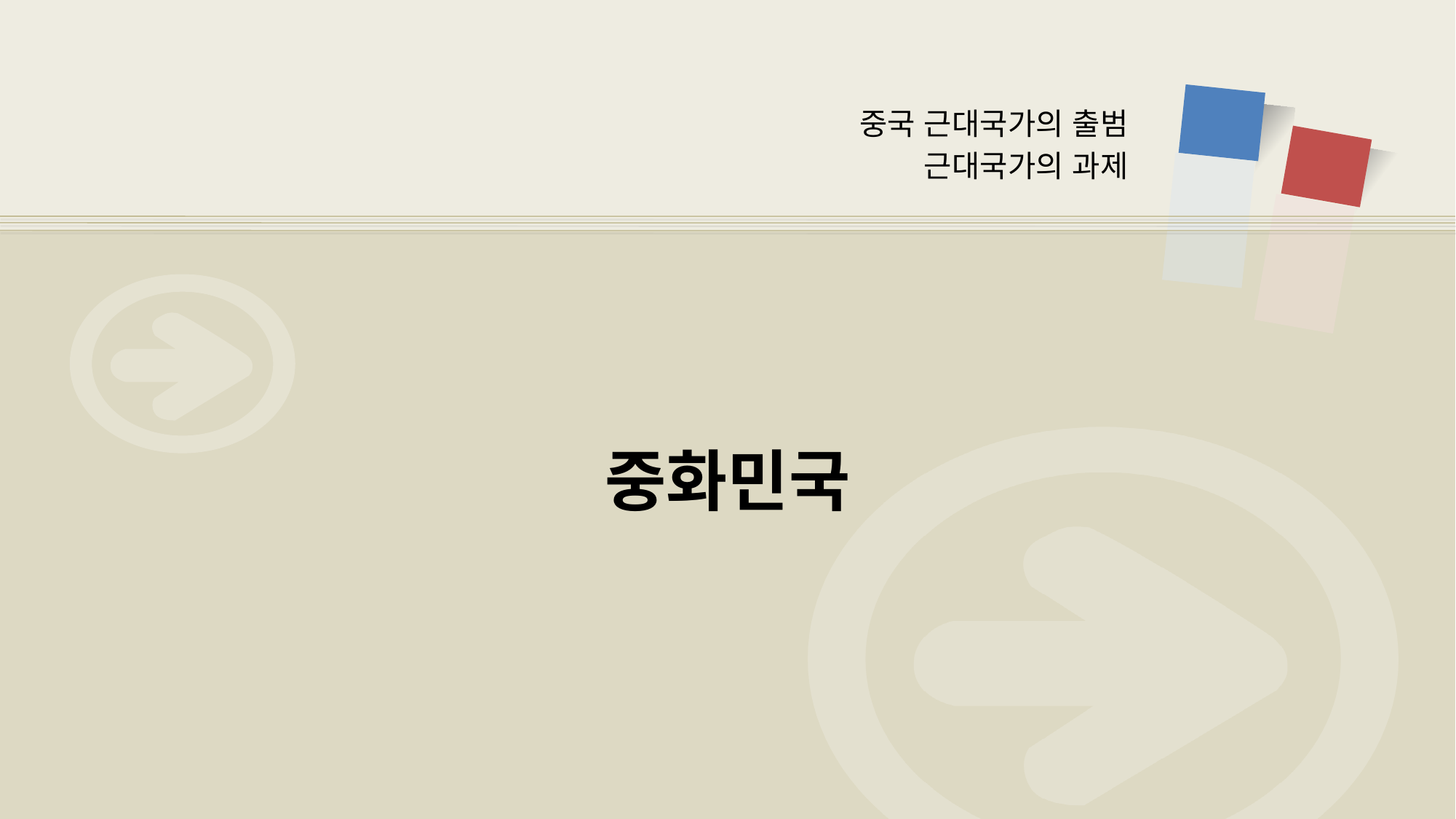

중국 근대국가의 출범
근대국가의 과제
# 중화민국